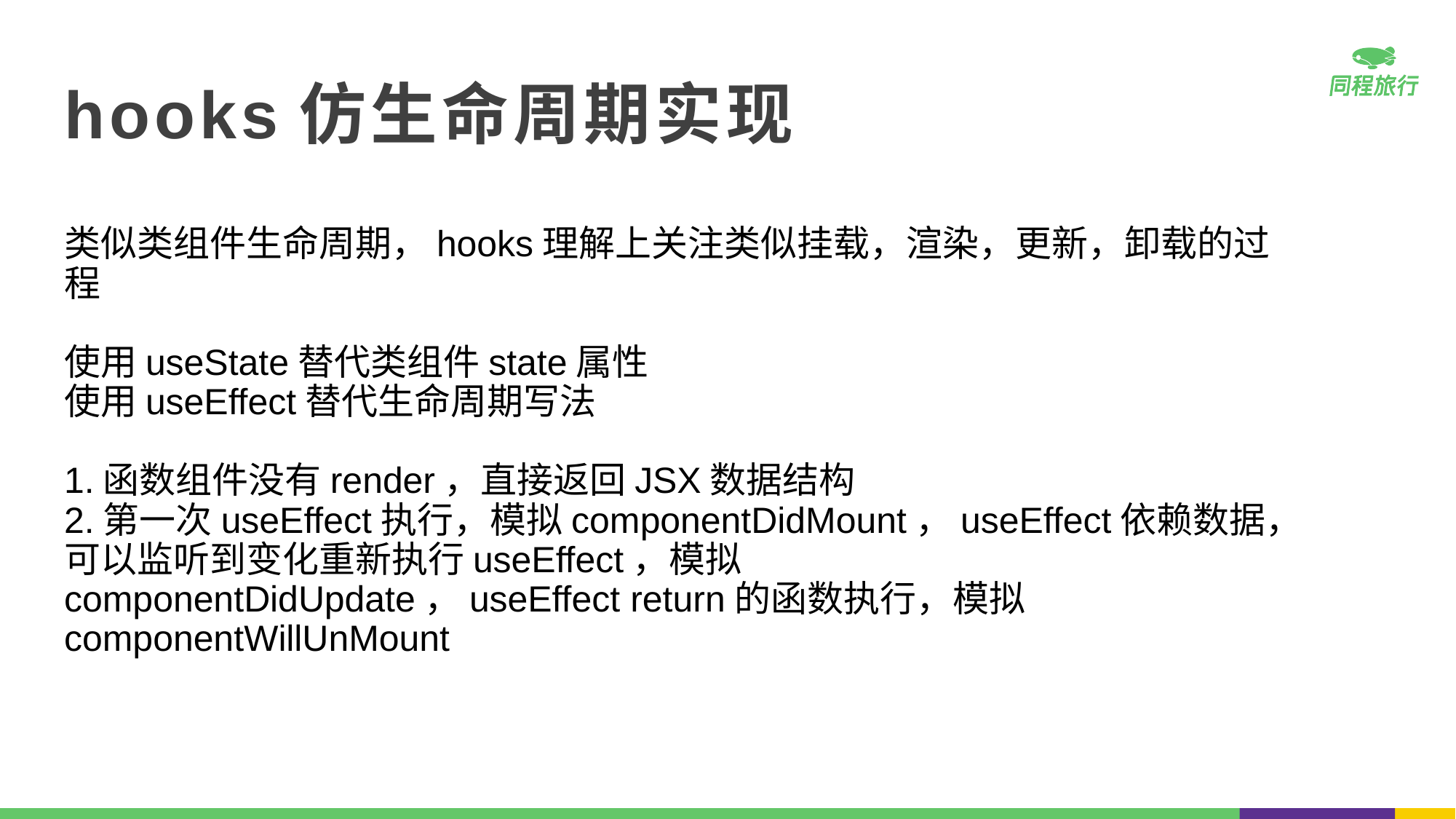

hooks仿生命周期实现
类似类组件生命周期，hooks理解上关注类似挂载，渲染，更新，卸载的过程

使用useState替代类组件state属性
使用useEffect替代生命周期写法

1.函数组件没有render，直接返回JSX数据结构
2.第一次useEffect执行，模拟componentDidMount，useEffect依赖数据，可以监听到变化重新执行useEffect，模拟componentDidUpdate，useEffect return的函数执行，模拟componentWillUnMount